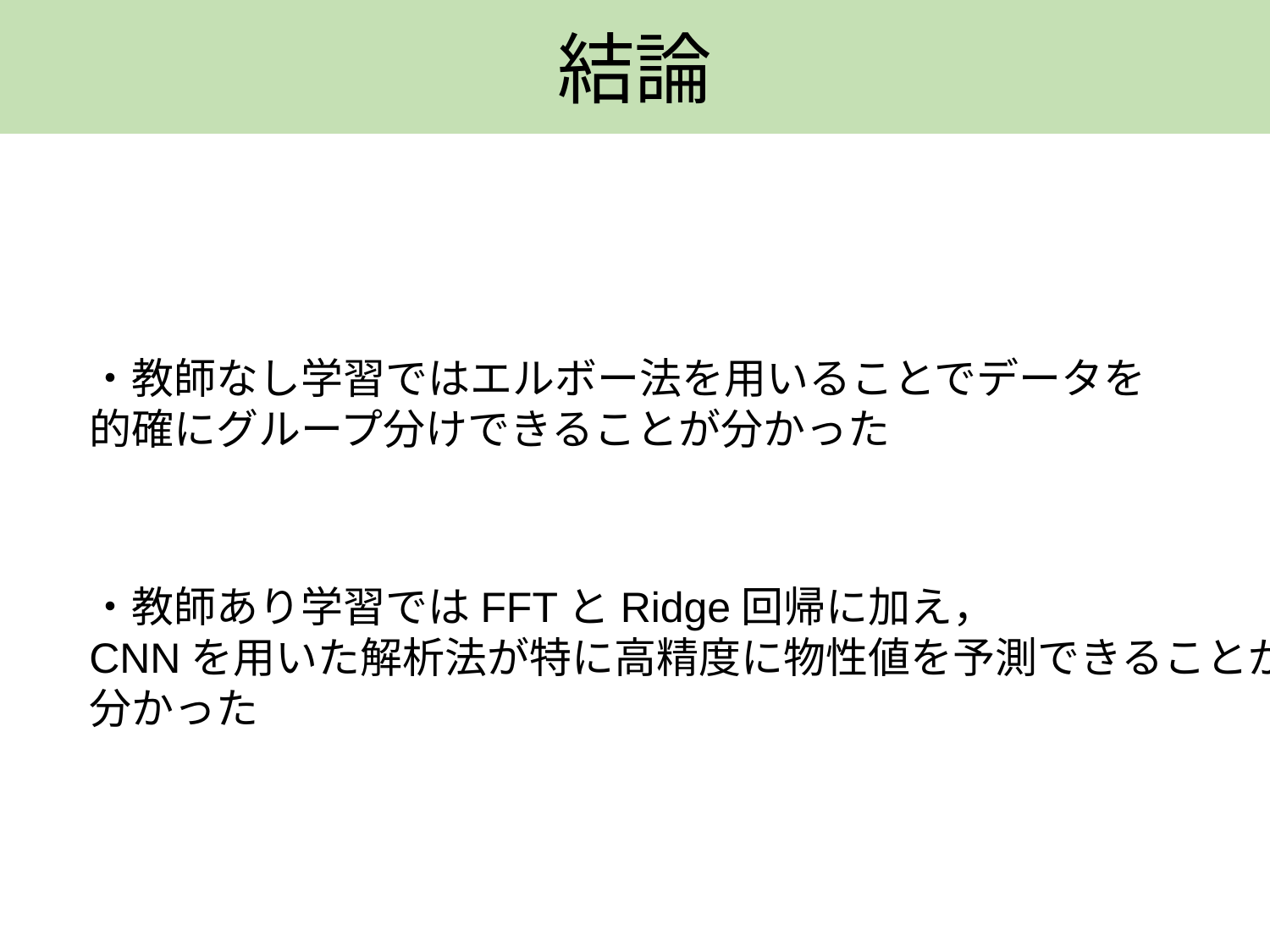

結論
・教師なし学習ではエルボー法を用いることでデータを的確にグループ分けできることが分かった
・教師あり学習ではFFTとRidge回帰に加え，
CNNを用いた解析法が特に高精度に物性値を予測できることが
分かった